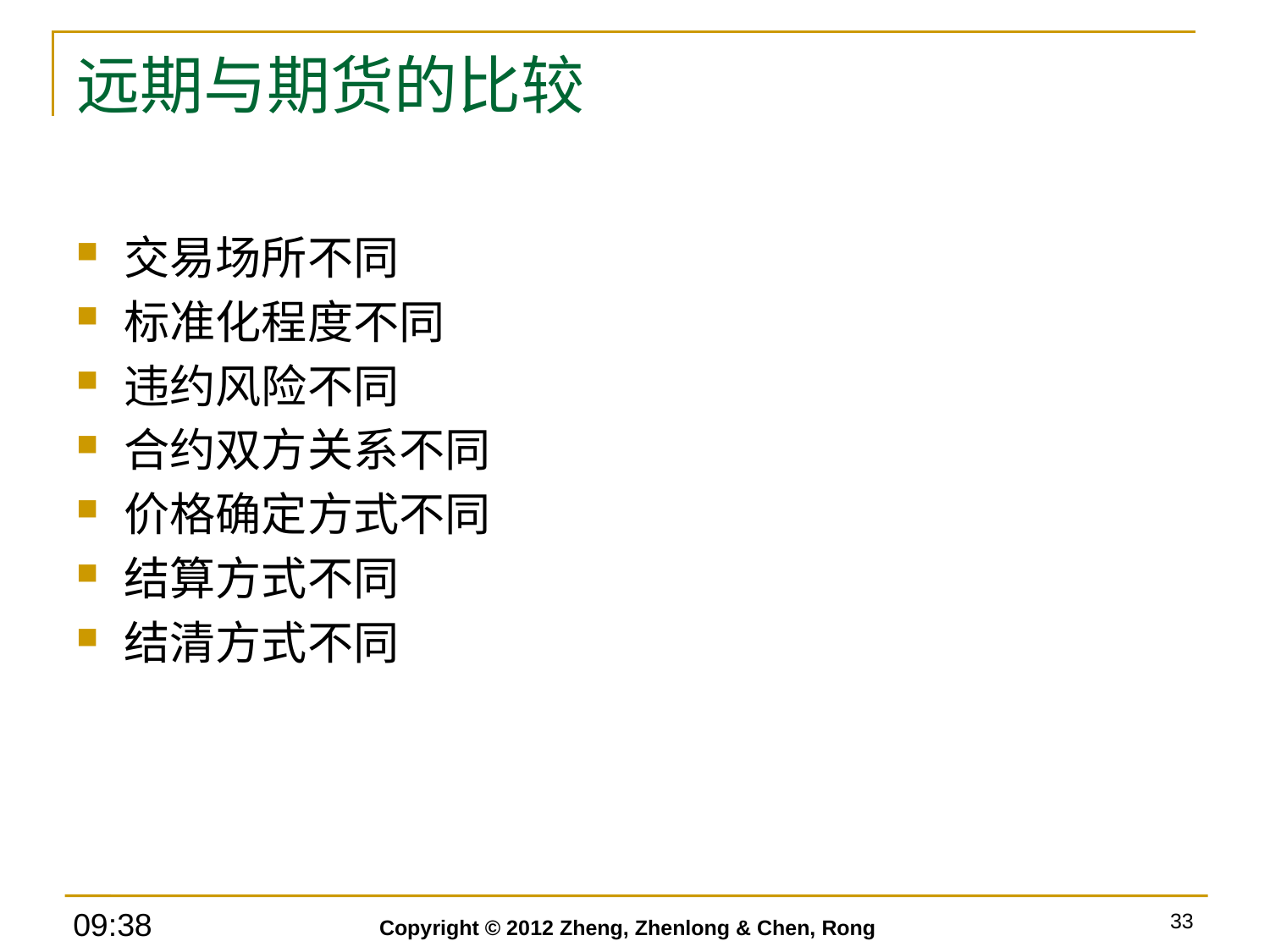

# 远期与期货的比较
交易场所不同
标准化程度不同
违约风险不同
合约双方关系不同
价格确定方式不同
结算方式不同
结清方式不同
33
Copyright © 2012 Zheng, Zhenlong & Chen, Rong